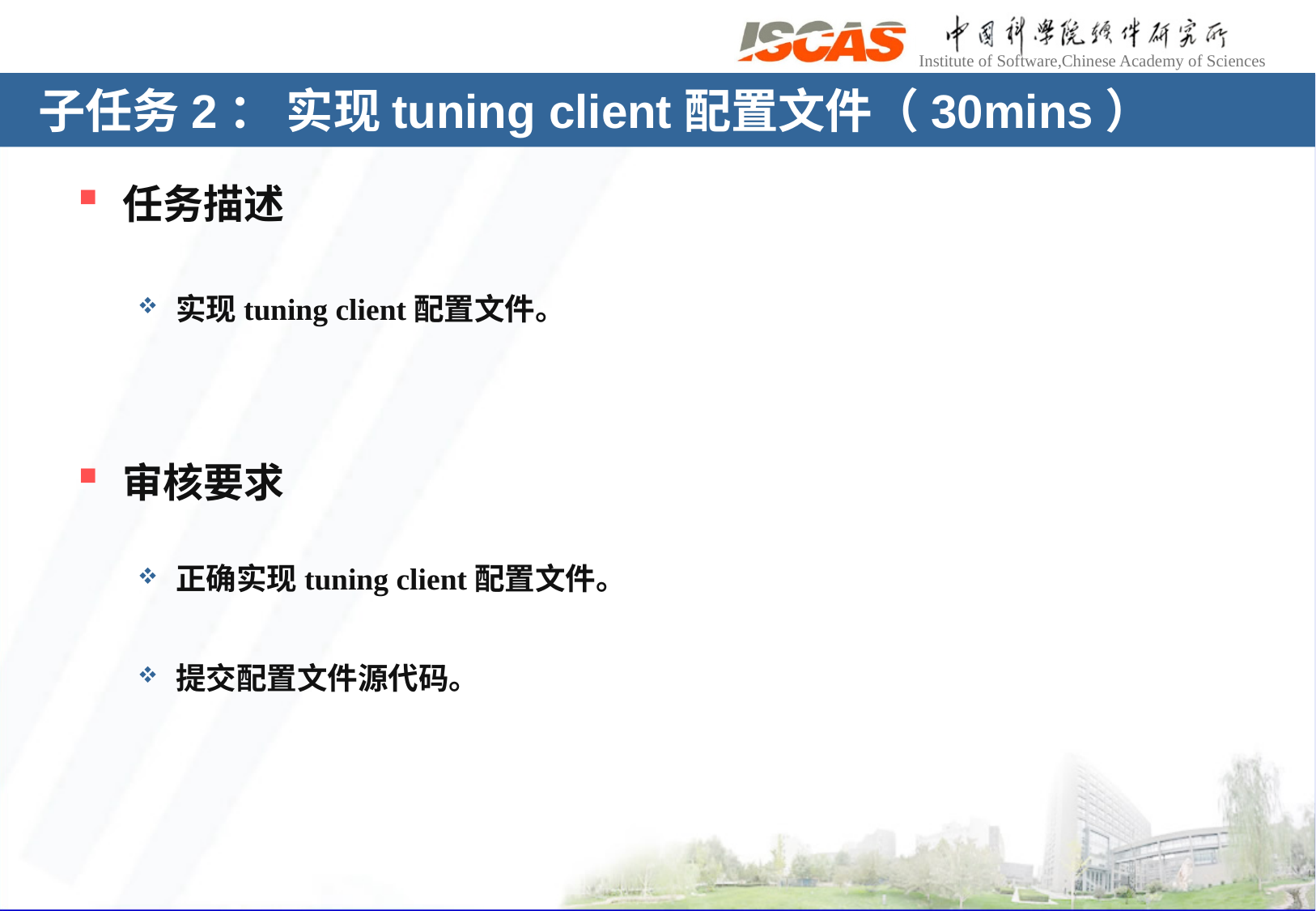

# 子任务2： 实现tuning client配置文件（30mins）
任务描述

实现tuning client配置文件。

审核要求

正确实现tuning client配置文件。

提交配置文件源代码。